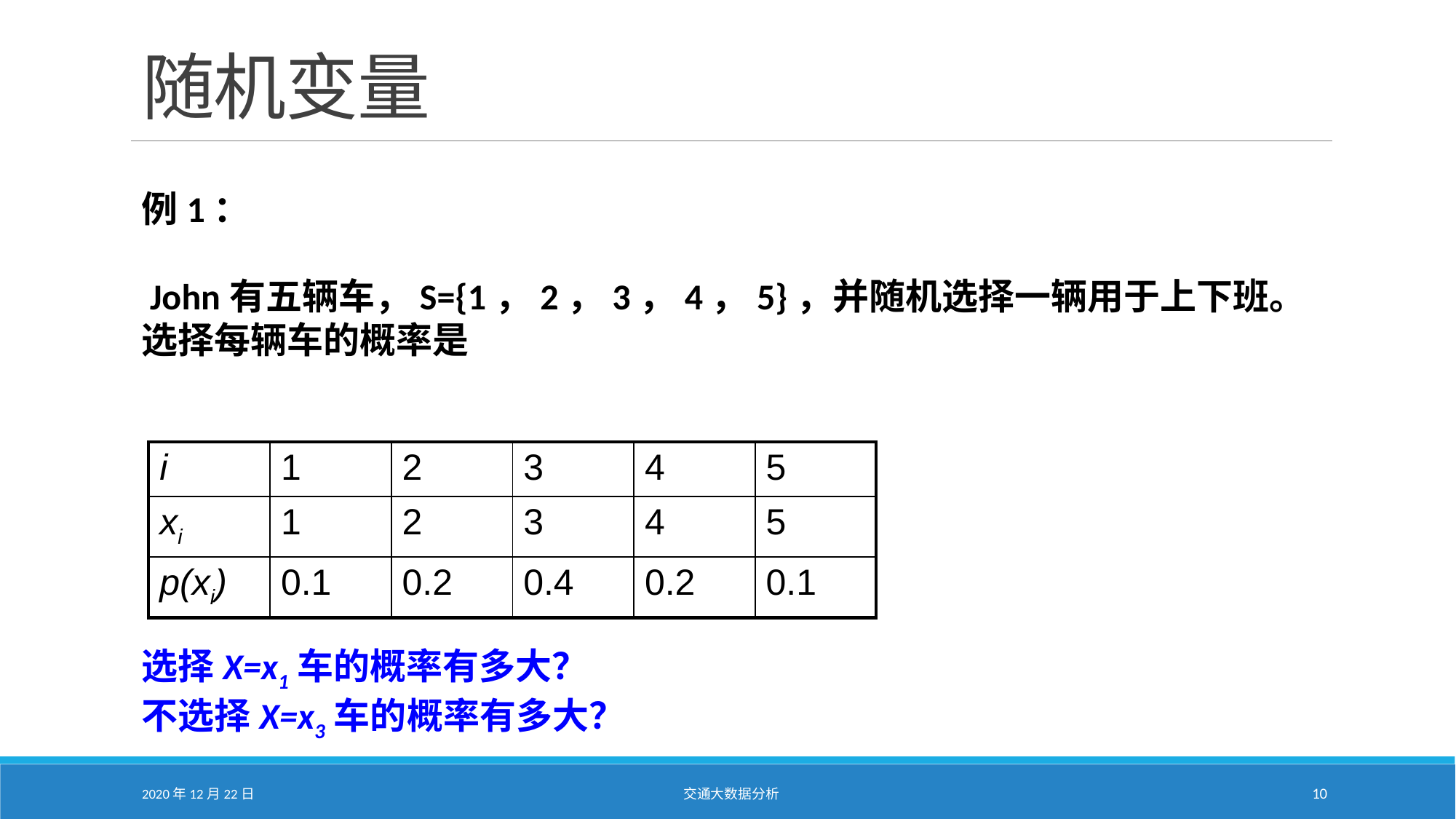

# 随机变量

例1：

 John有五辆车，S={1，2，3，4，5}，并随机选择一辆用于上下班。选择每辆车的概率是
| i | 1 | 2 | 3 | 4 | 5 |
| --- | --- | --- | --- | --- | --- |
| xi | 1 | 2 | 3 | 4 | 5 |
| p(xi) | 0.1 | 0.2 | 0.4 | 0.2 | 0.1 |
选择X=x1车的概率有多大？
不选择X=x3车的概率有多大？
2020年12月22日
交通大数据分析
10